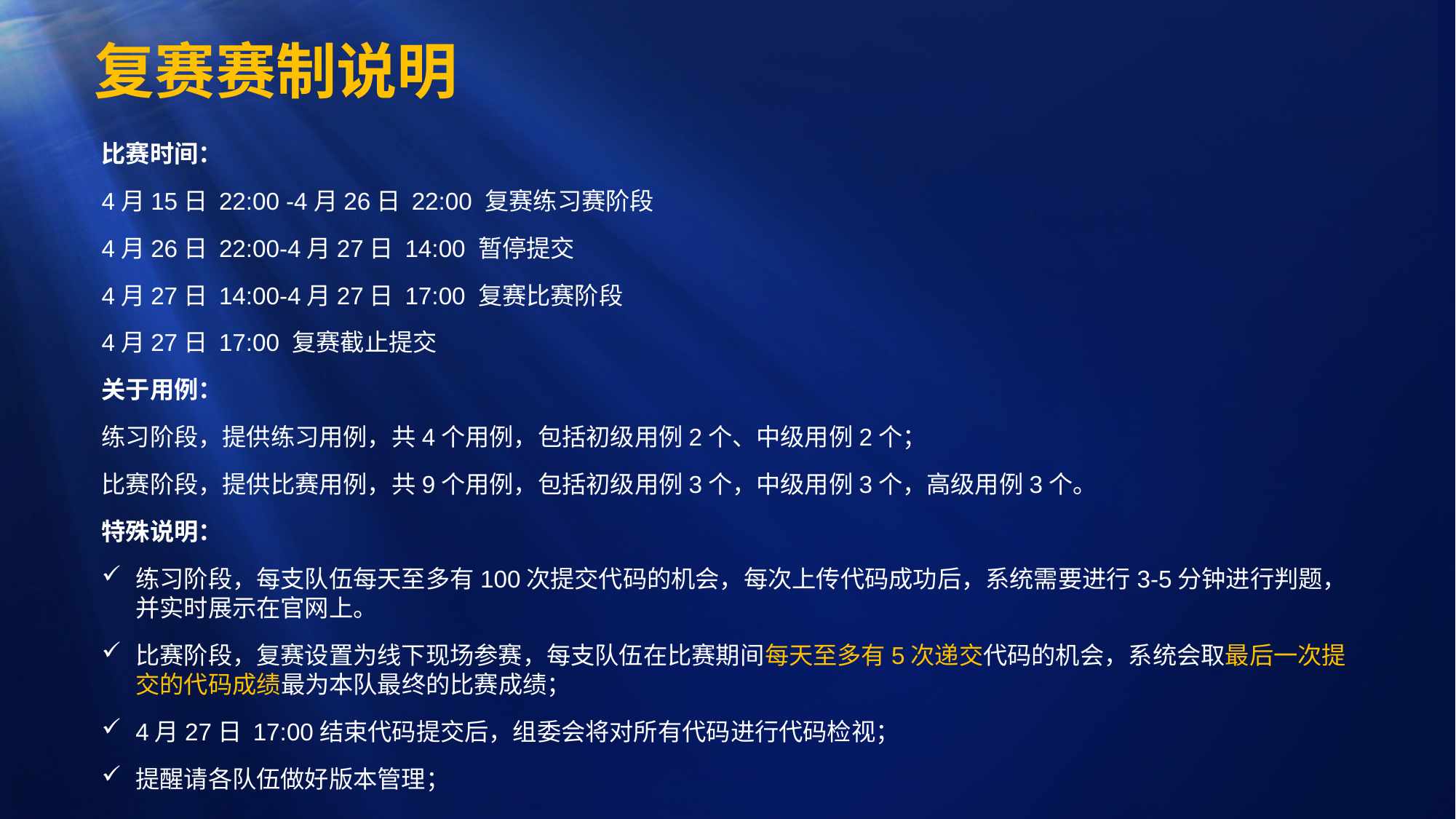

复赛赛制说明
比赛时间：
4月15日 22:00 -4月26日 22:00 复赛练习赛阶段
4月26日 22:00-4月27日 14:00 暂停提交
4月27日 14:00-4月27日 17:00 复赛比赛阶段
4月27日 17:00 复赛截止提交
关于用例：
练习阶段，提供练习用例，共4个用例，包括初级用例2个、中级用例2个；
比赛阶段，提供比赛用例，共9个用例，包括初级用例3个，中级用例3个，高级用例3个。
特殊说明：
练习阶段，每支队伍每天至多有100次提交代码的机会，每次上传代码成功后，系统需要进行3-5分钟进行判题，并实时展示在官网上。
比赛阶段，复赛设置为线下现场参赛，每支队伍在比赛期间每天至多有5次递交代码的机会，系统会取最后一次提交的代码成绩最为本队最终的比赛成绩；
4月27日 17:00结束代码提交后，组委会将对所有代码进行代码检视；
提醒请各队伍做好版本管理；